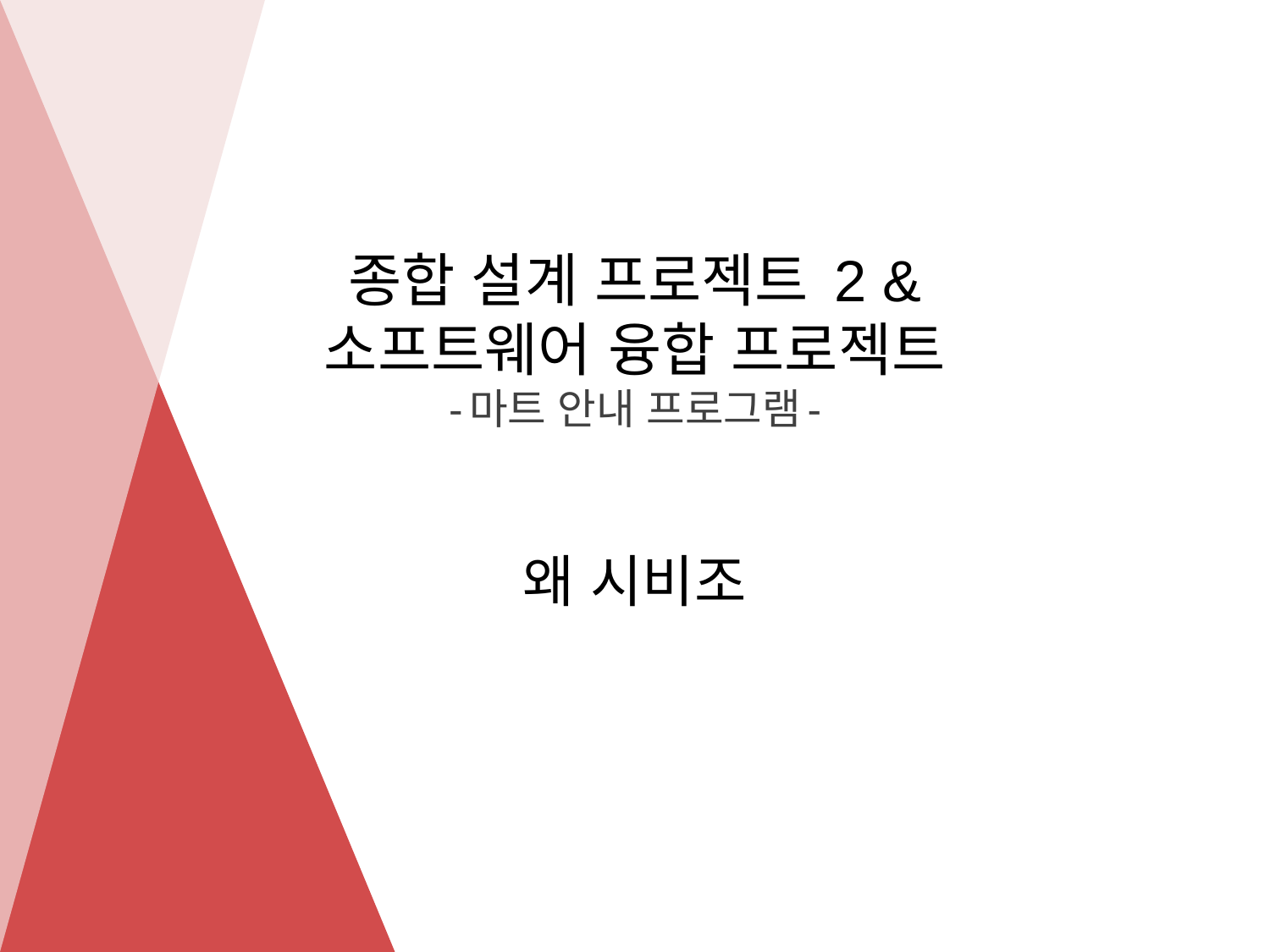

# 종합 설계 프로젝트 2 & 소프트웨어 융합 프로젝트 -마트 안내 프로그램-
왜 시비조